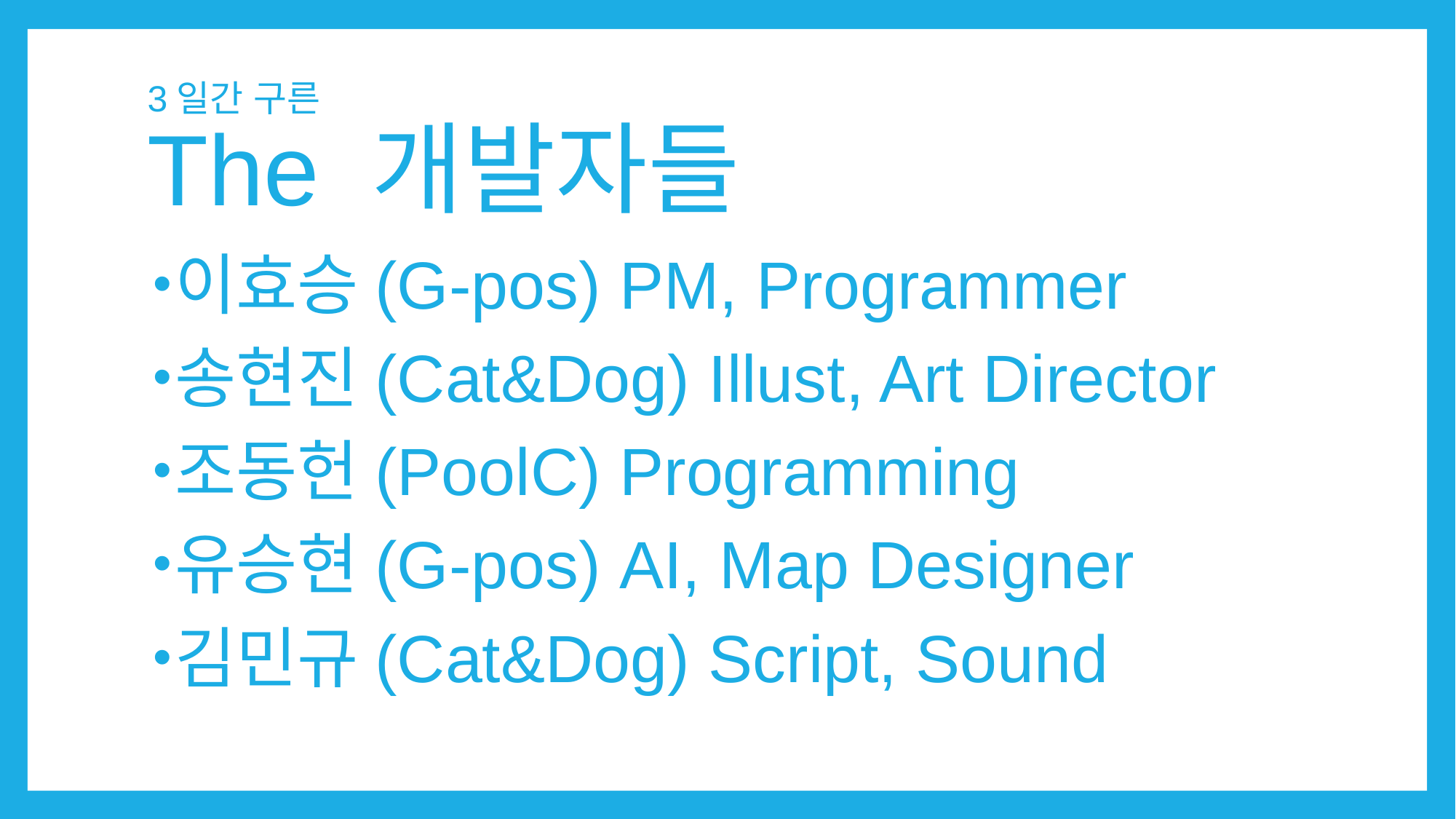

# 3일간 구른 The 개발자들
이효승(G-pos) PM, Programmer
송현진(Cat&Dog) Illust, Art Director
조동헌(PoolC) Programming
유승현(G-pos) AI, Map Designer
김민규(Cat&Dog) Script, Sound